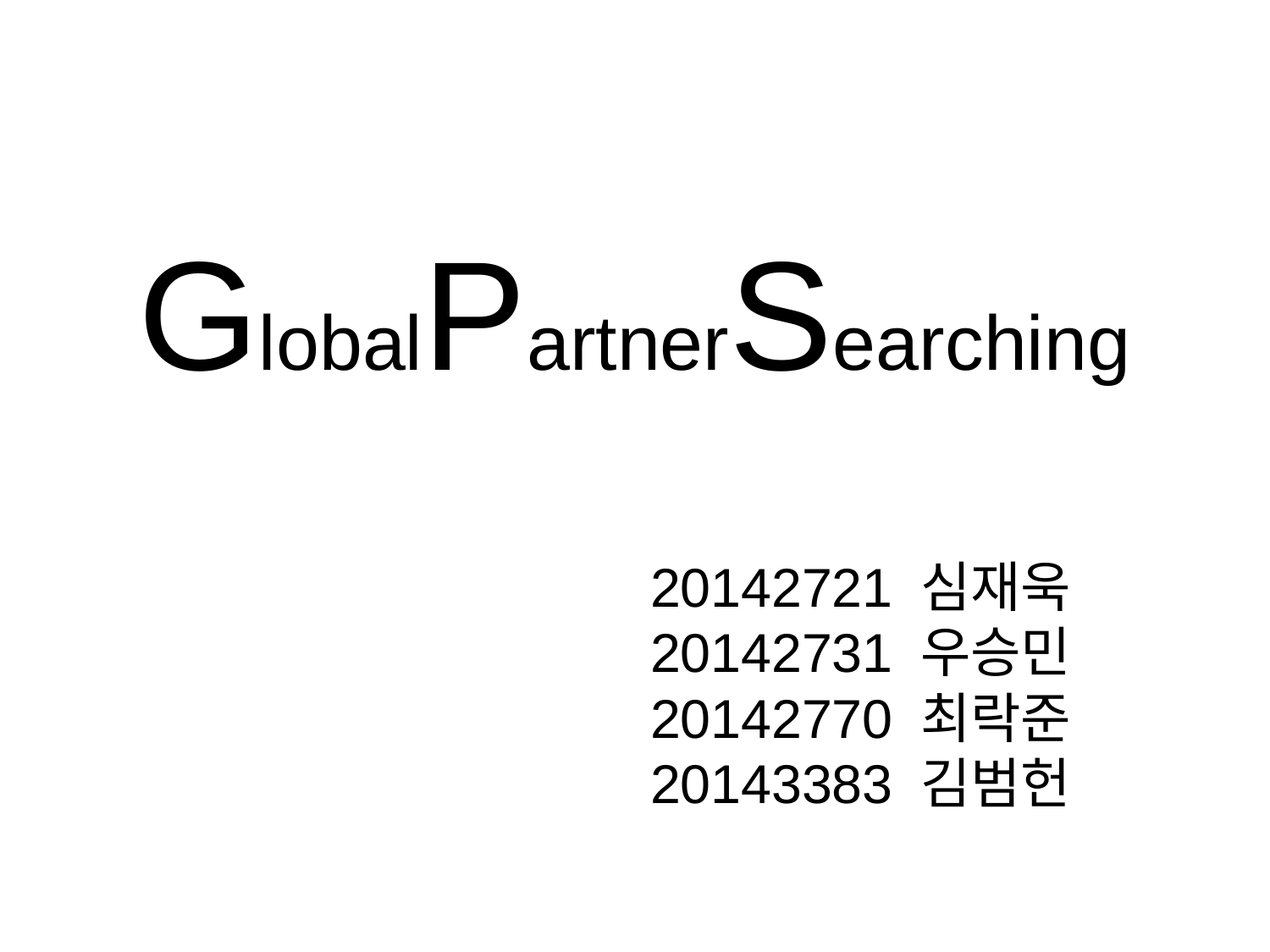

GlobalPartnerSearching
20142721 심재욱
20142731 우승민
20142770 최락준
20143383 김범헌